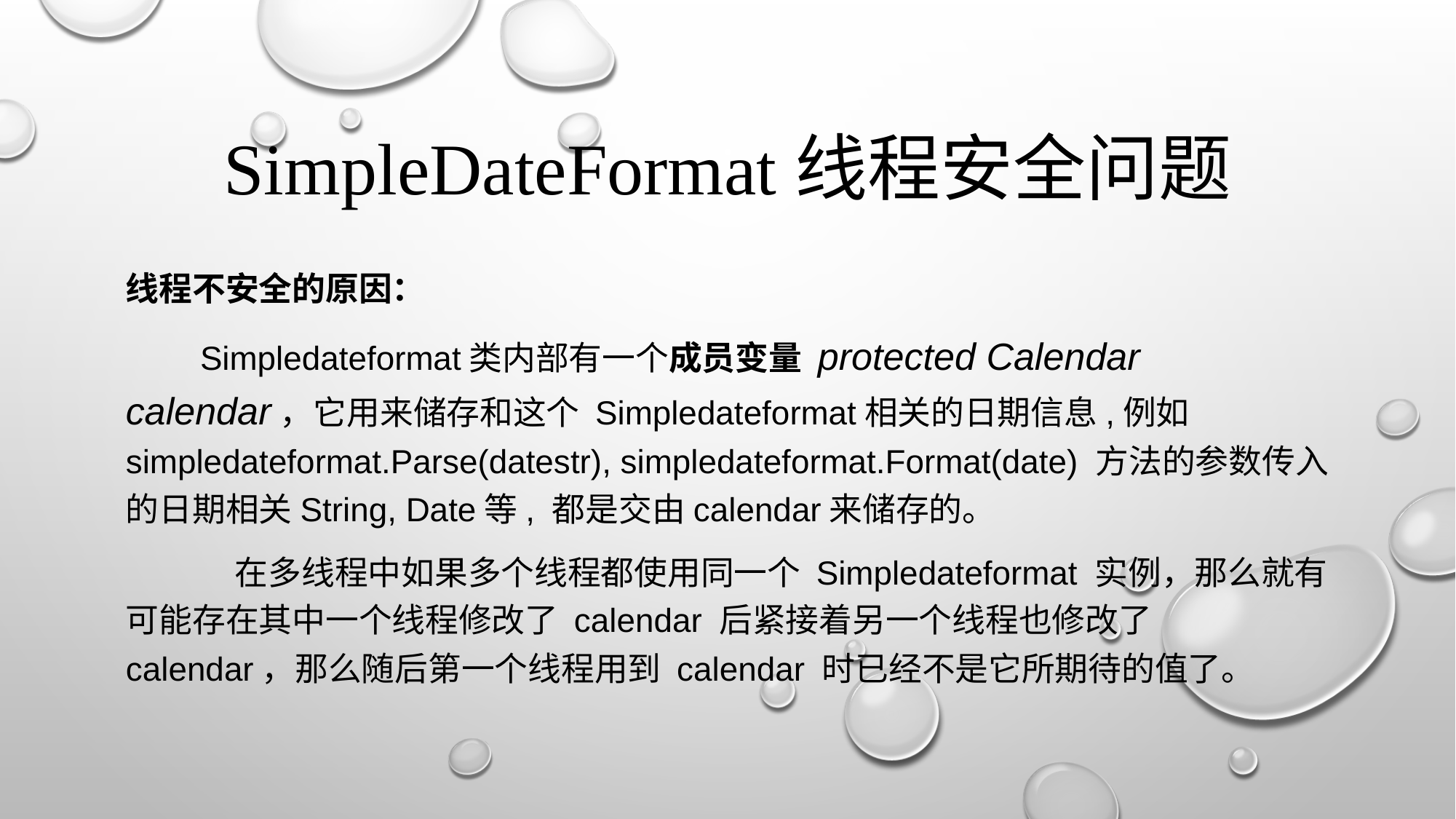

# SimpleDateFormat线程安全问题
线程不安全的原因：
        Simpledateformat类内部有一个成员变量 protected Calendar calendar，它用来储存和这个 Simpledateformat相关的日期信息,例如simpledateformat.Parse(datestr), simpledateformat.Format(date) 方法的参数传入的日期相关String, Date等, 都是交由calendar来储存的。
	在多线程中如果多个线程都使用同一个 Simpledateformat 实例，那么就有可能存在其中一个线程修改了 calendar 后紧接着另一个线程也修改了 calendar，那么随后第一个线程用到 calendar 时已经不是它所期待的值了。